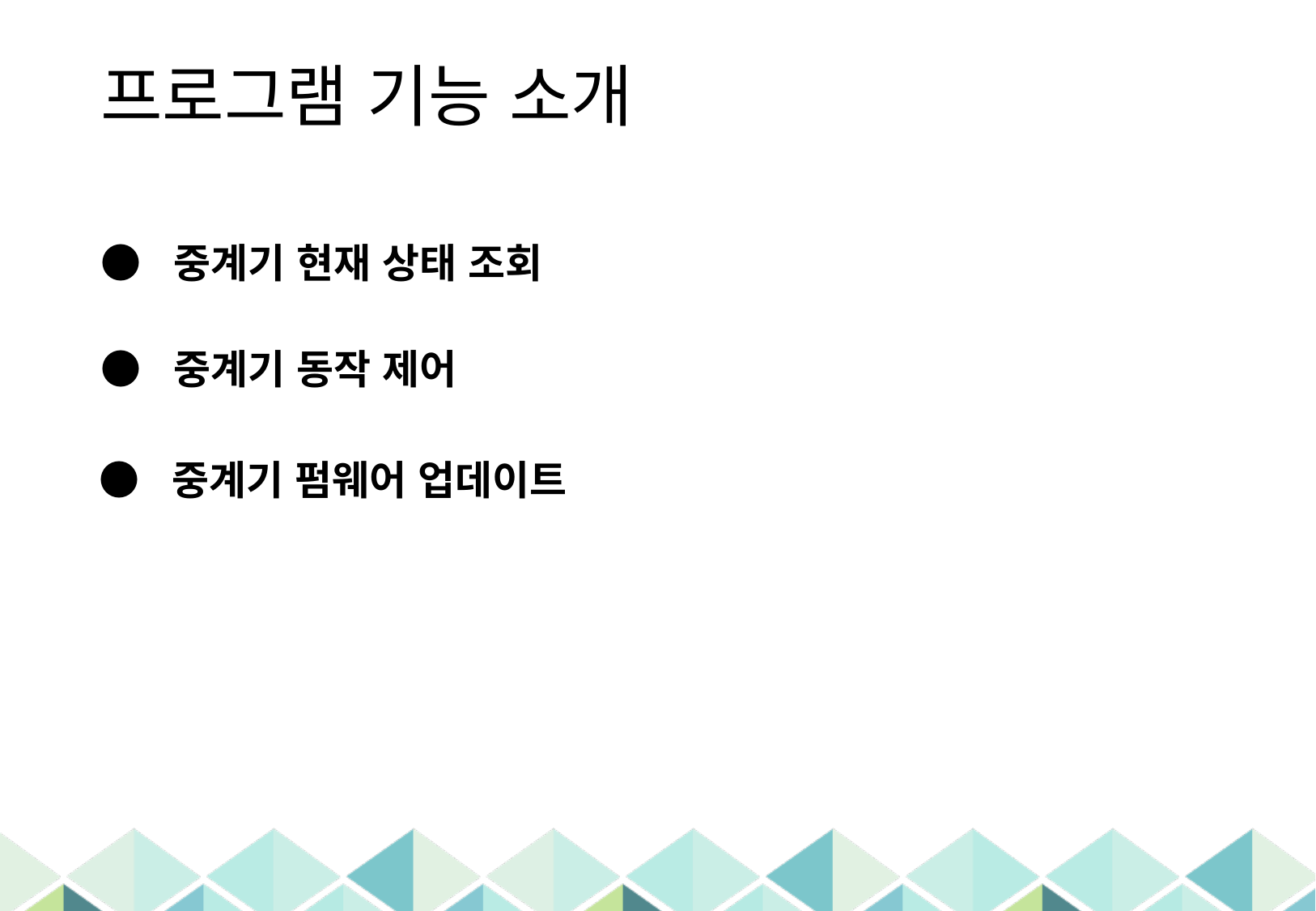

프로그램 기능 소개
●  중계기 현재 상태 조회
●  중계기 동작 제어
●  중계기 펌웨어 업데이트